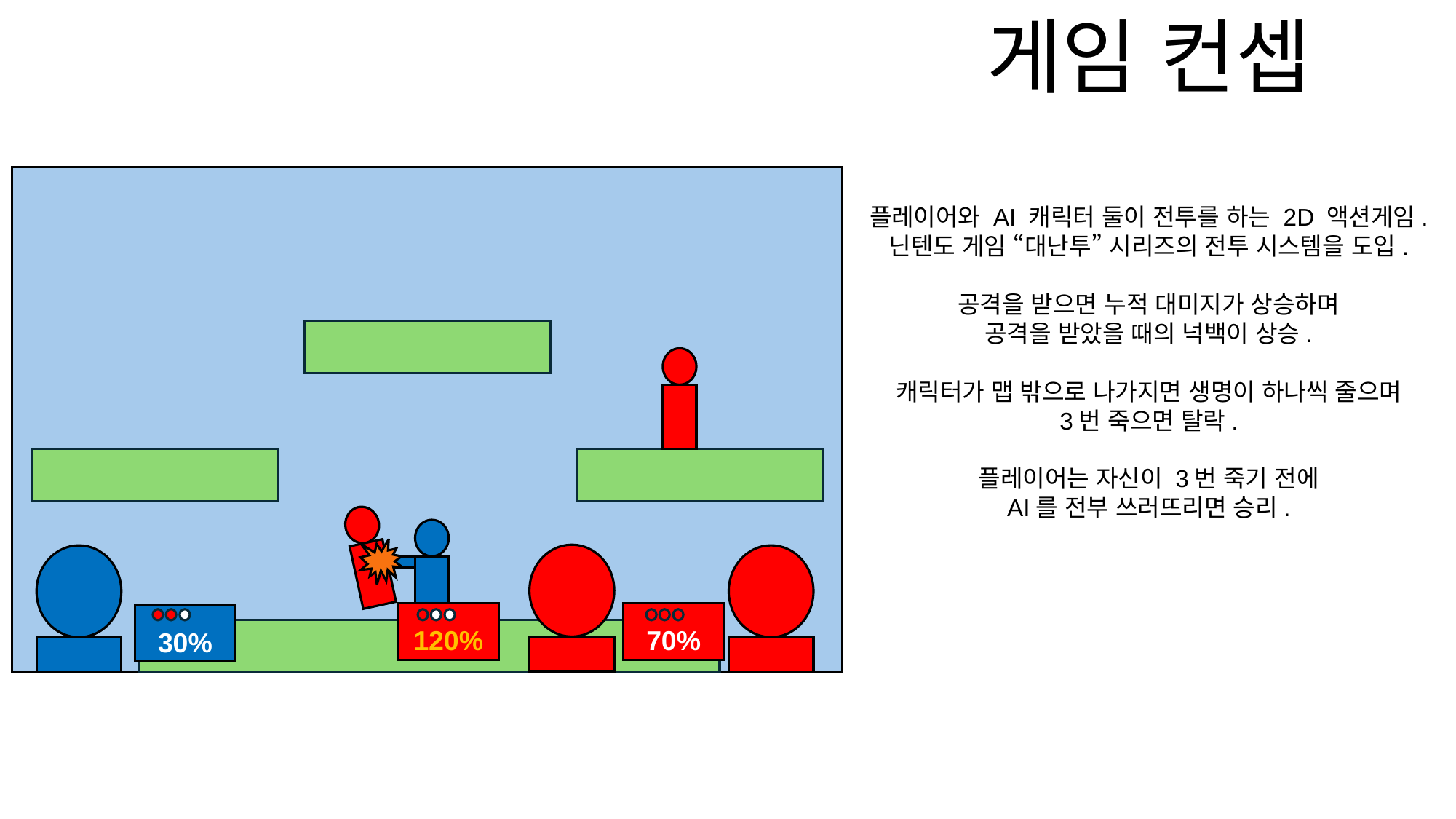

게임 컨셉

플레이어와 AI 캐릭터 둘이 전투를 하는 2D 액션게임.
닌텐도 게임 “대난투” 시리즈의 전투 시스템을 도입.

공격을 받으면 누적 대미지가 상승하며
공격을 받았을 때의 넉백이 상승.

캐릭터가 맵 밖으로 나가지면 생명이 하나씩 줄으며
3번 죽으면 탈락.

플레이어는 자신이 3번 죽기 전에
AI를 전부 쓰러뜨리면 승리.

120%

70%

30%